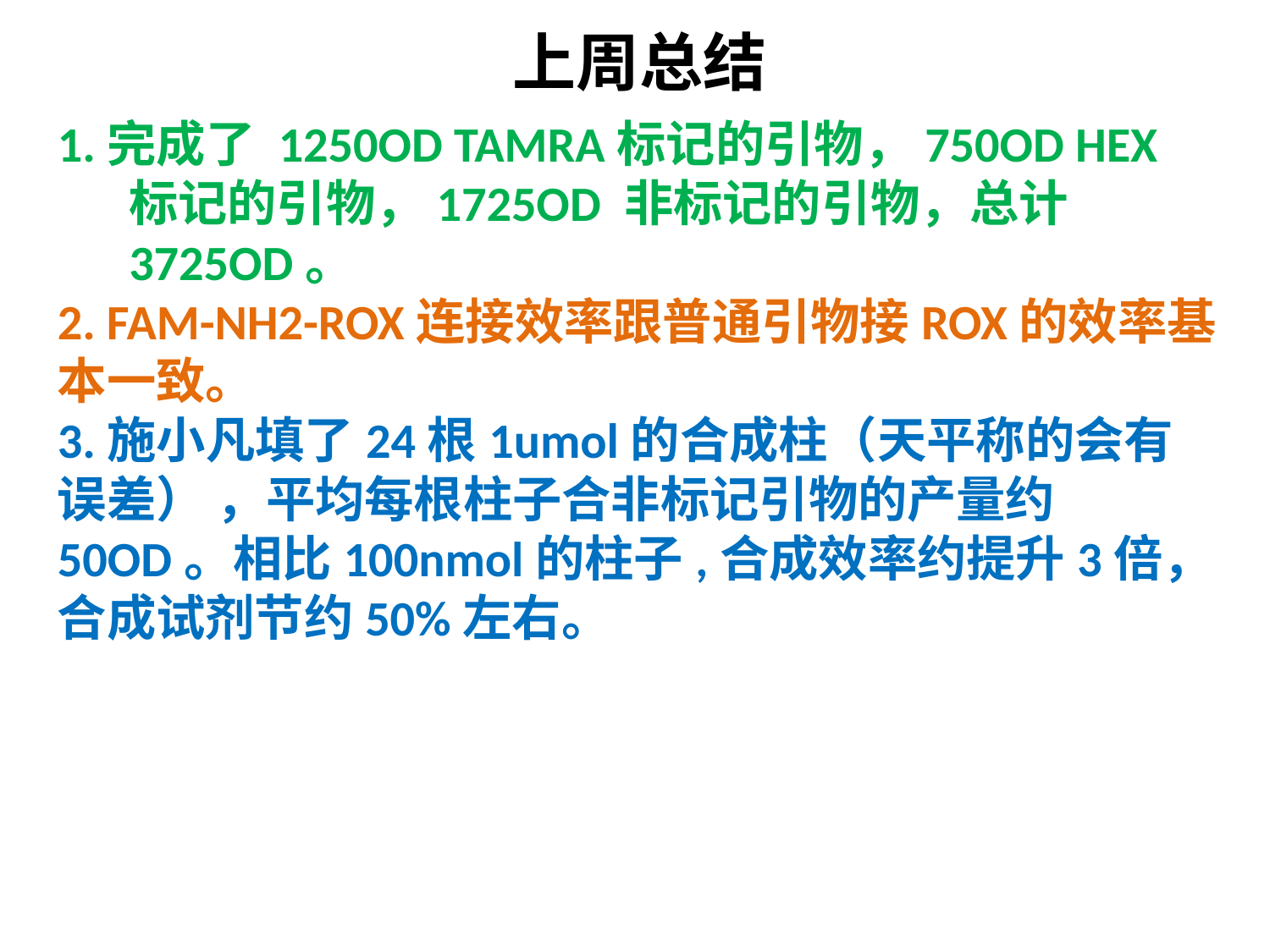

上周总结
1.完成了 1250OD TAMRA标记的引物，750OD HEX标记的引物，1725OD 非标记的引物，总计3725OD。
2. FAM-NH2-ROX连接效率跟普通引物接ROX的效率基本一致。
3.施小凡填了24根1umol的合成柱（天平称的会有误差） ，平均每根柱子合非标记引物的产量约50OD。相比100nmol的柱子,合成效率约提升3倍，合成试剂节约50%左右。